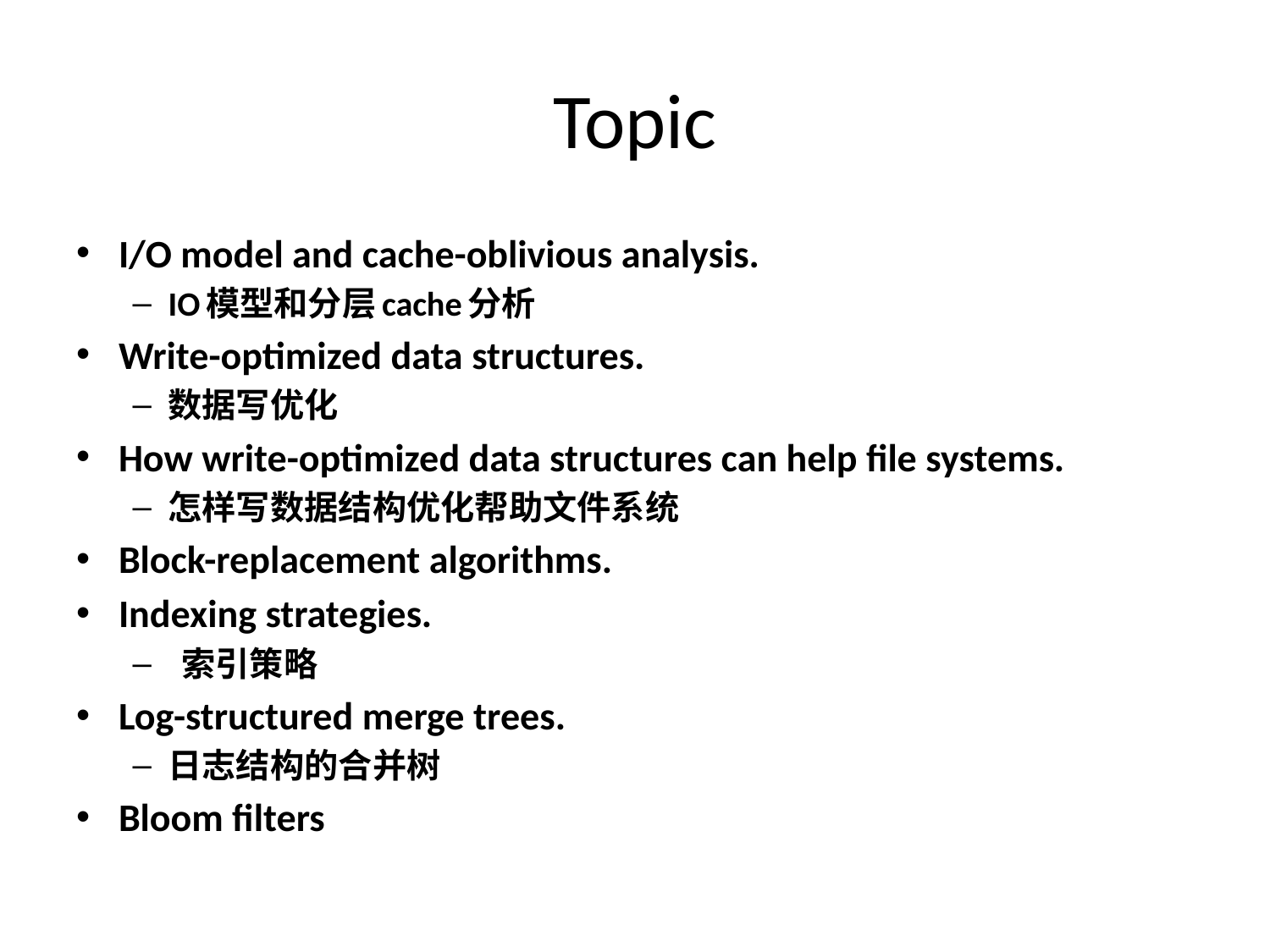

# Topic
I/O model and cache-oblivious analysis.
IO模型和分层cache分析
Write-optimized data structures.
数据写优化
How write-optimized data structures can help file systems.
怎样写数据结构优化帮助文件系统
Block-replacement algorithms.
Indexing strategies.
 索引策略
Log-structured merge trees.
日志结构的合并树
Bloom filters